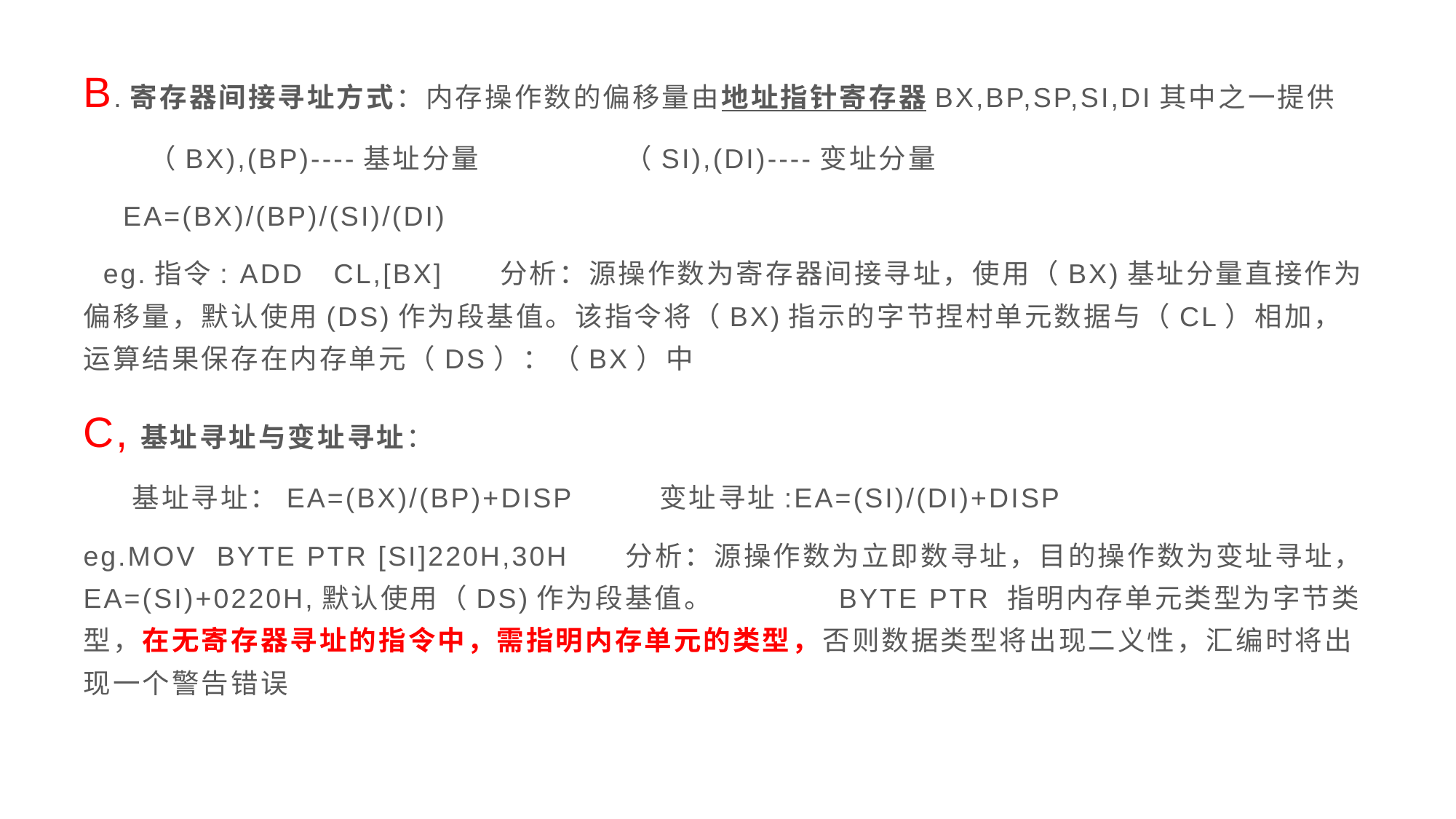

B.寄存器间接寻址方式：内存操作数的偏移量由地址指针寄存器BX,BP,SP,SI,DI其中之一提供
       （BX),(BP)----基址分量                 （SI),(DI)----变址分量
    EA=(BX)/(BP)/(SI)/(DI)
  eg.指令: ADD   CL,[BX]     分析：源操作数为寄存器间接寻址，使用（BX)基址分量直接作为偏移量，默认使用(DS)作为段基值。该指令将（BX)指示的字节捏村单元数据与（CL）相加，运算结果保存在内存单元（DS）：（BX）中
C,基址寻址与变址寻址：
     基址寻址：EA=(BX)/(BP)+DISP        变址寻址:EA=(SI)/(DI)+DISP
eg.MOV  BYTE PTR [SI]220H,30H     分析：源操作数为立即数寻址，目的操作数为变址寻址，EA=(SI)+0220H,默认使用（DS)作为段基值。              BYTE PTR 指明内存单元类型为字节类型，在无寄存器寻址的指令中，需指明内存单元的类型，否则数据类型将出现二义性，汇编时将出现一个警告错误
#